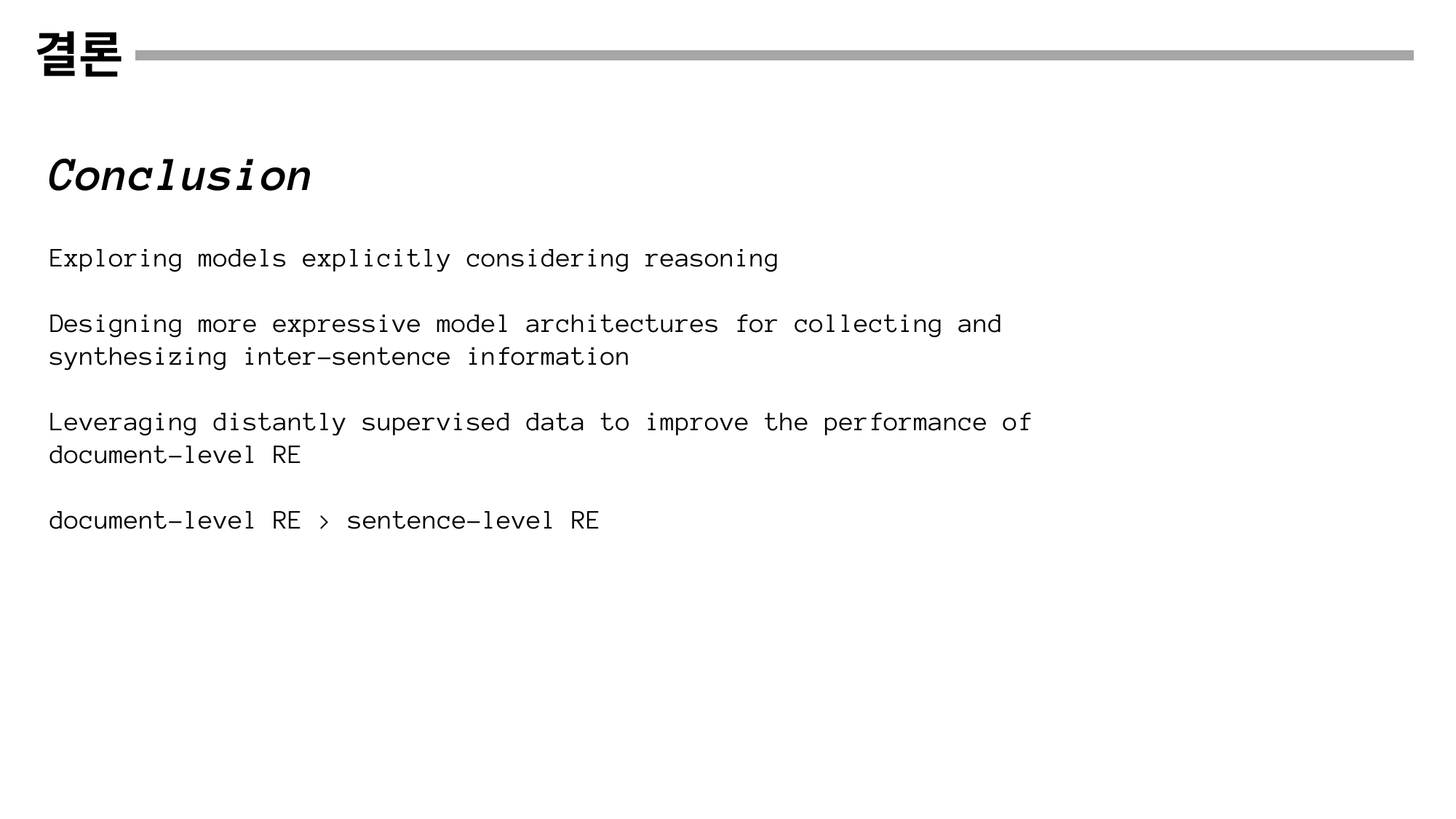

결론
Conclusion
Exploring models explicitly considering reasoning

Designing more expressive model architectures for collecting and synthesizing inter-sentence information

Leveraging distantly supervised data to improve the performance of document-level RE

document-level RE > sentence-level RE